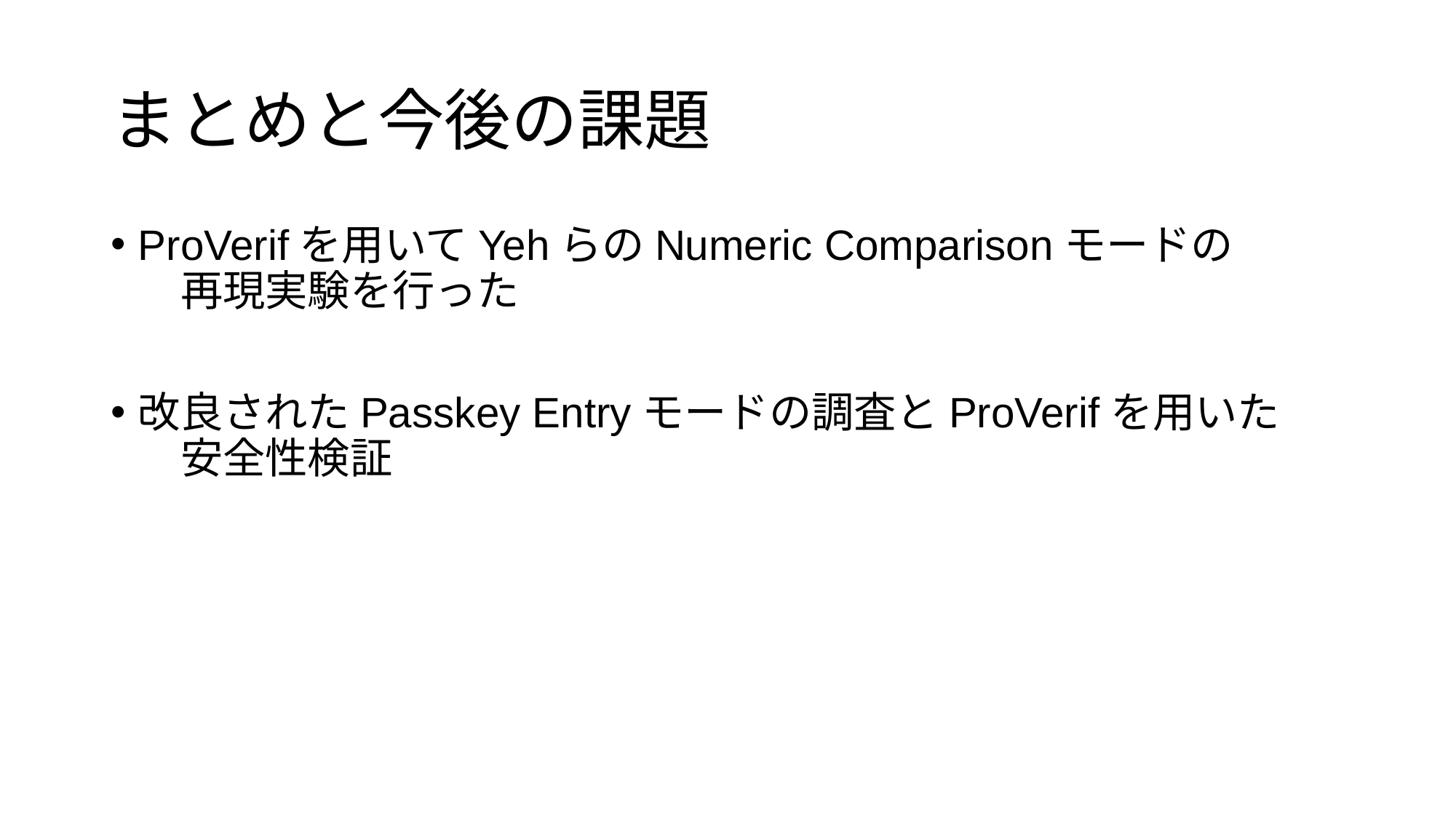

# まとめと今後の課題
ProVerifを用いてYehらのNumeric Comparisonモードの　　　再現実験を行った

改良されたPasskey Entryモードの調査とProVerifを用いた　　安全性検証